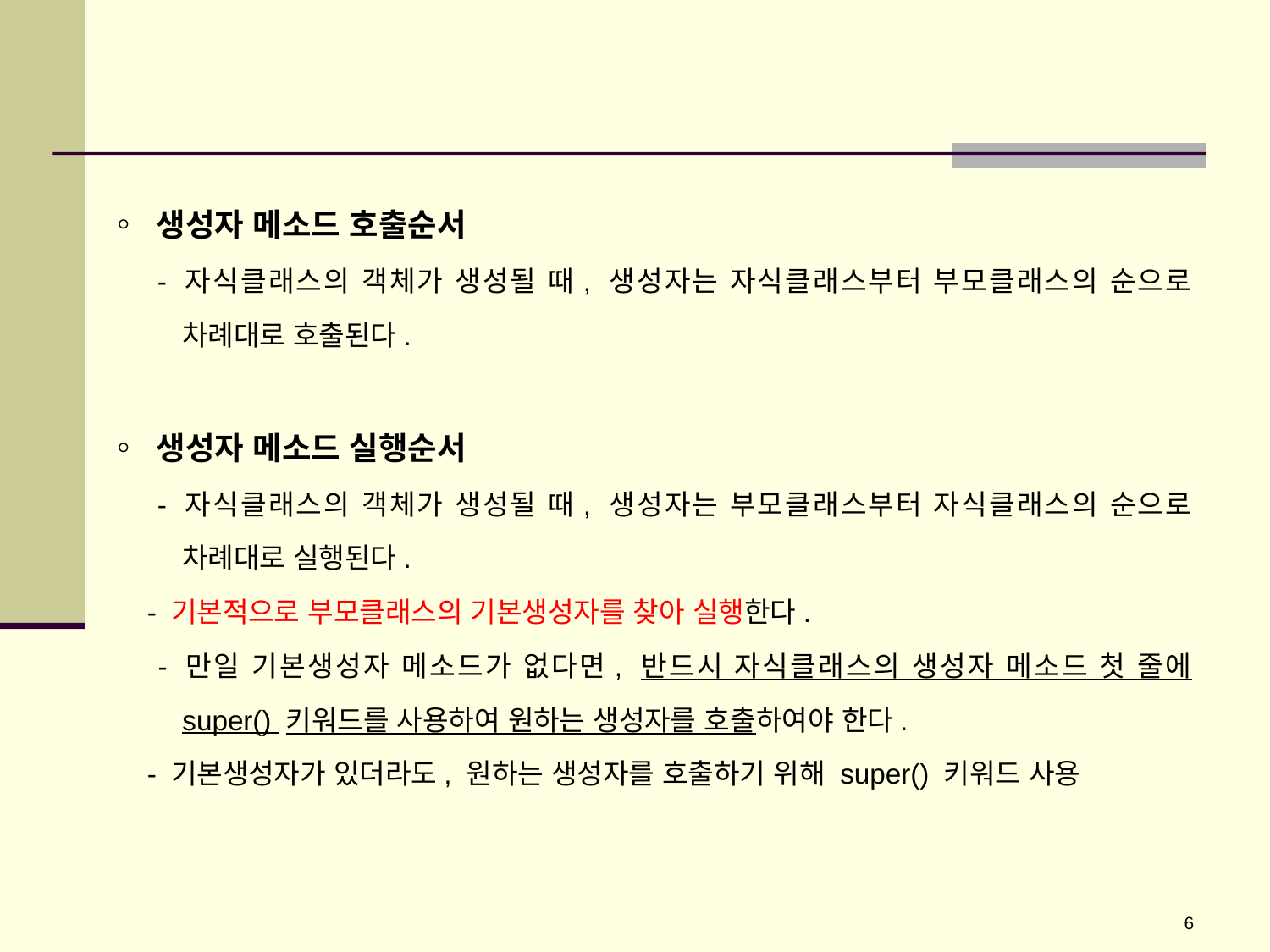

#
◦ 생성자 메소드 호출순서
     - 자식클래스의 객체가 생성될 때, 생성자는 자식클래스부터 부모클래스의 순으로 차례대로 호출된다.

◦ 생성자 메소드 실행순서
     - 자식클래스의 객체가 생성될 때, 생성자는 부모클래스부터 자식클래스의 순으로 차례대로 실행된다.
     - 기본적으로 부모클래스의 기본생성자를 찾아 실행한다.
     - 만일 기본생성자 메소드가 없다면, 반드시 자식클래스의 생성자 메소드 첫 줄에 super() 키워드를 사용하여 원하는 생성자를 호출하여야 한다.
     - 기본생성자가 있더라도, 원하는 생성자를 호출하기 위해 super() 키워드 사용

6